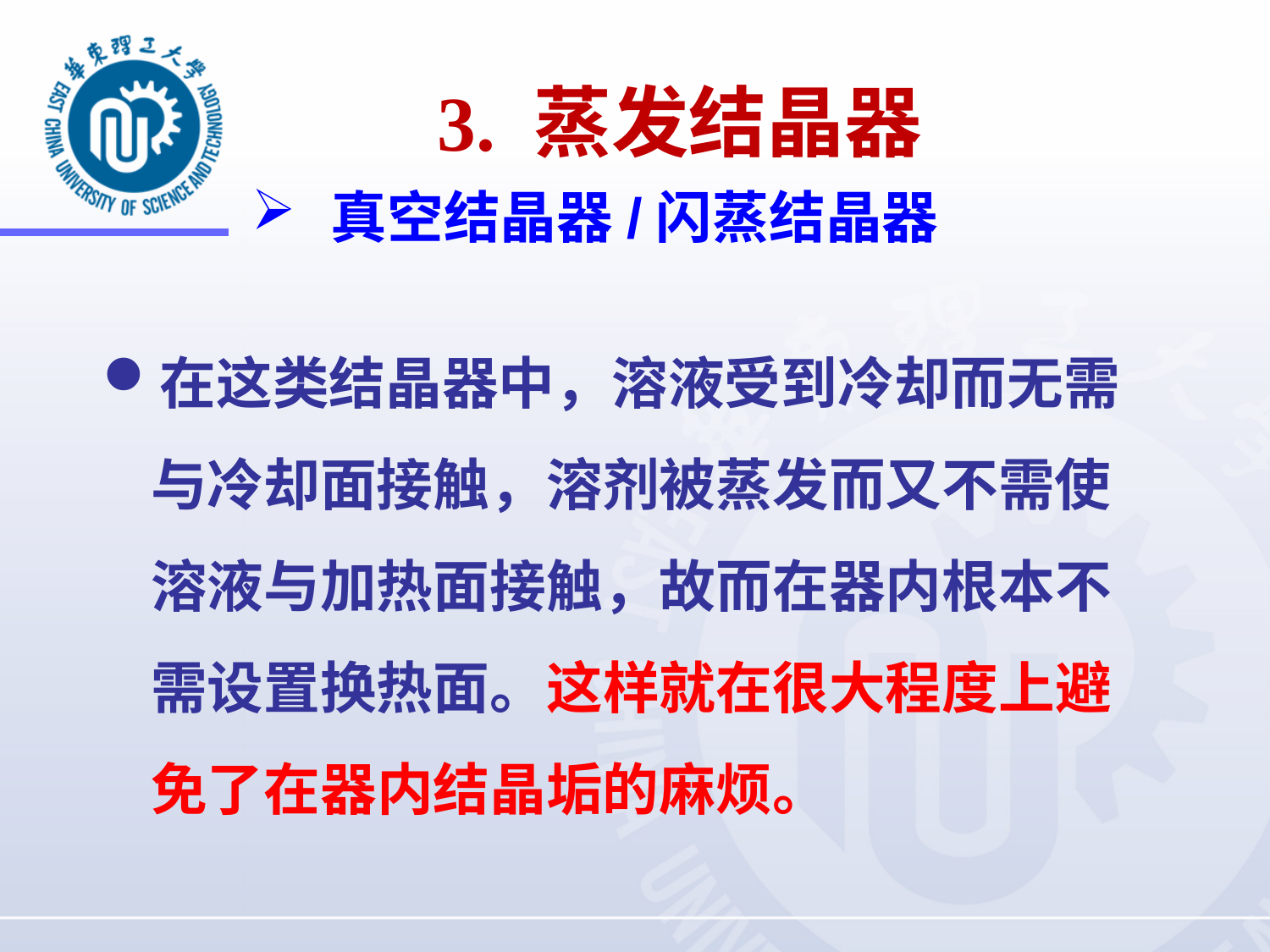

3. 蒸发结晶器
真空结晶器/闪蒸结晶器
在这类结晶器中，溶液受到冷却而无需与冷却面接触，溶剂被蒸发而又不需使溶液与加热面接触，故而在器内根本不需设置换热面。这样就在很大程度上避免了在器内结晶垢的麻烦。